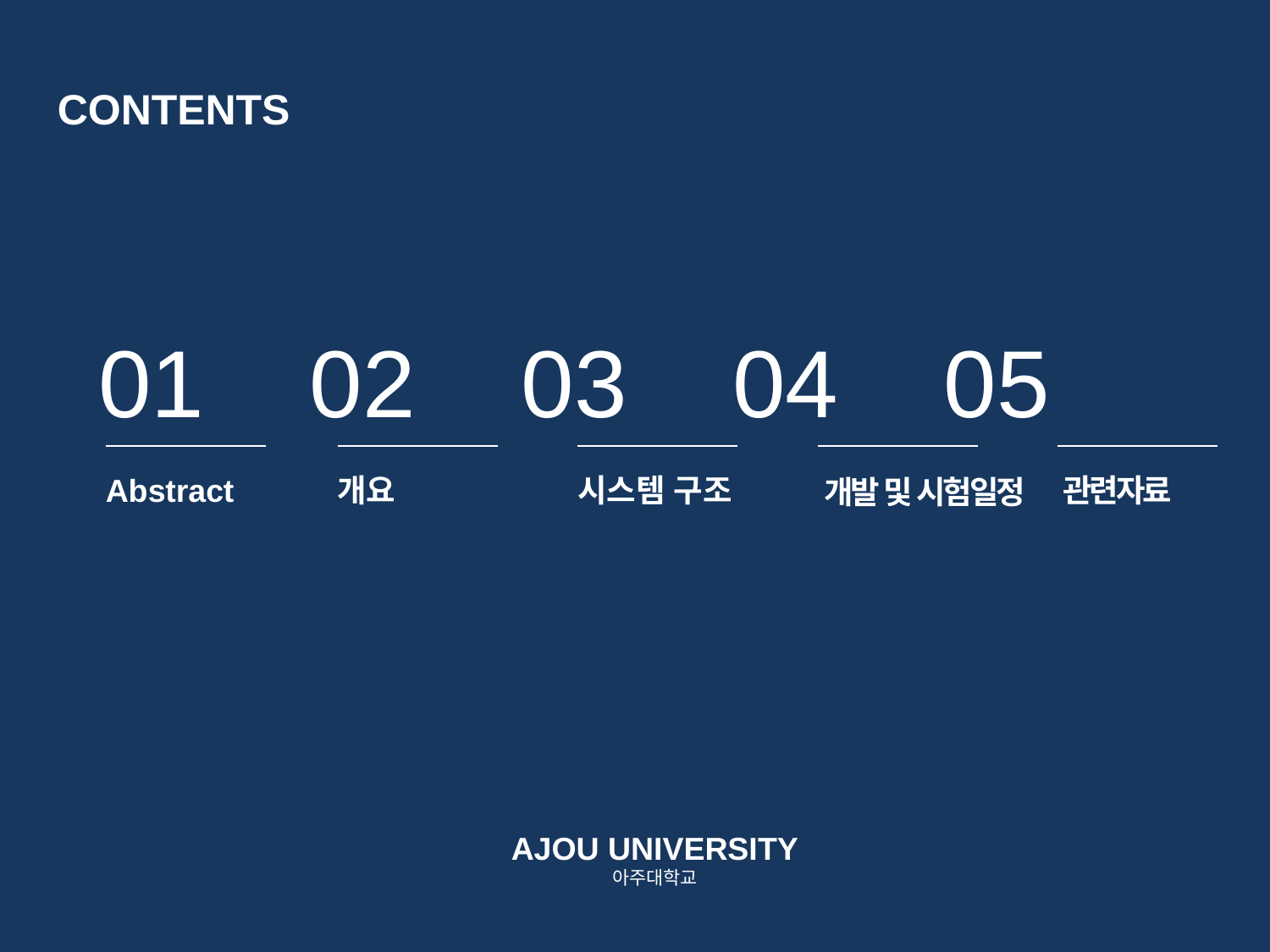

CONTENTS
01    02    03    04    05
Abstract
개요
시스템 구조
관련자료
개발 및 시험일정
AJOU UNIVERSITY
아주대학교